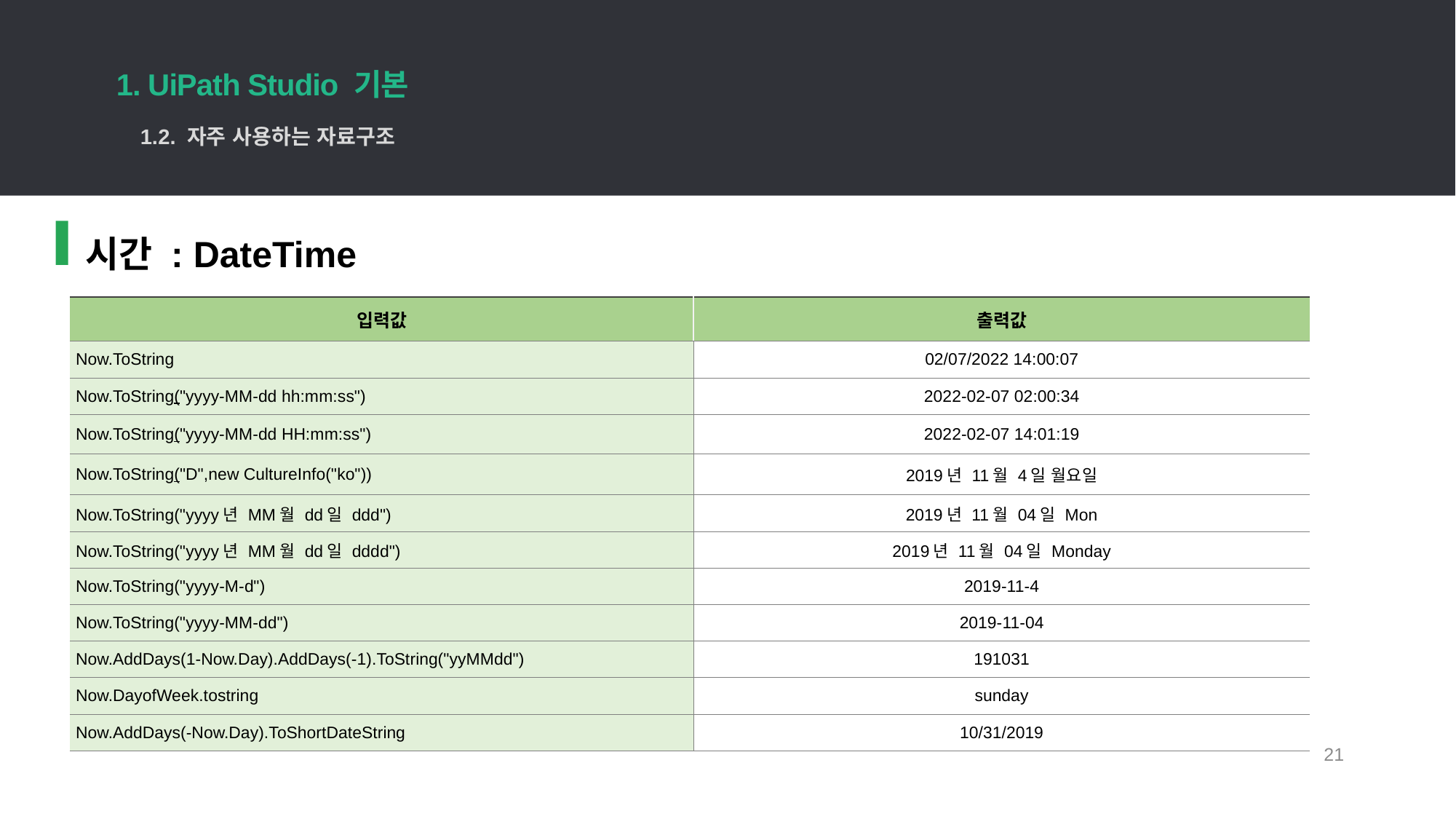

1. UiPath Studio 기본
21
1.2. 자주 사용하는 자료구조
시간 : DateTime

| 입력값 | 출력값 |
| --- | --- |
| Now.ToString | 02/07/2022 14:00:07 |
| Now.ToString("yyyy-MM-dd hh:mm:ss") | 2022-02-07 02:00:34 |
| Now.ToString("yyyy-MM-dd HH:mm:ss") | 2022-02-07 14:01:19 |
| Now.ToString("D",new CultureInfo("ko")) | 2019년 11월 4일 월요일 |
| Now.ToString("yyyy년 MM월 dd일 ddd") | 2019년 11월 04일 Mon |
| Now.ToString("yyyy년 MM월 dd일 dddd") | 2019년 11월 04일 Monday |
| Now.ToString("yyyy-M-d") | 2019-11-4 |
| Now.ToString("yyyy-MM-dd") | 2019-11-04 |
| Now.AddDays(1-Now.Day).AddDays(-1).ToString("yyMMdd") | 191031 |
| Now.DayofWeek.tostring | sunday |
| Now.AddDays(-Now.Day).ToShortDateString | 10/31/2019 |
21